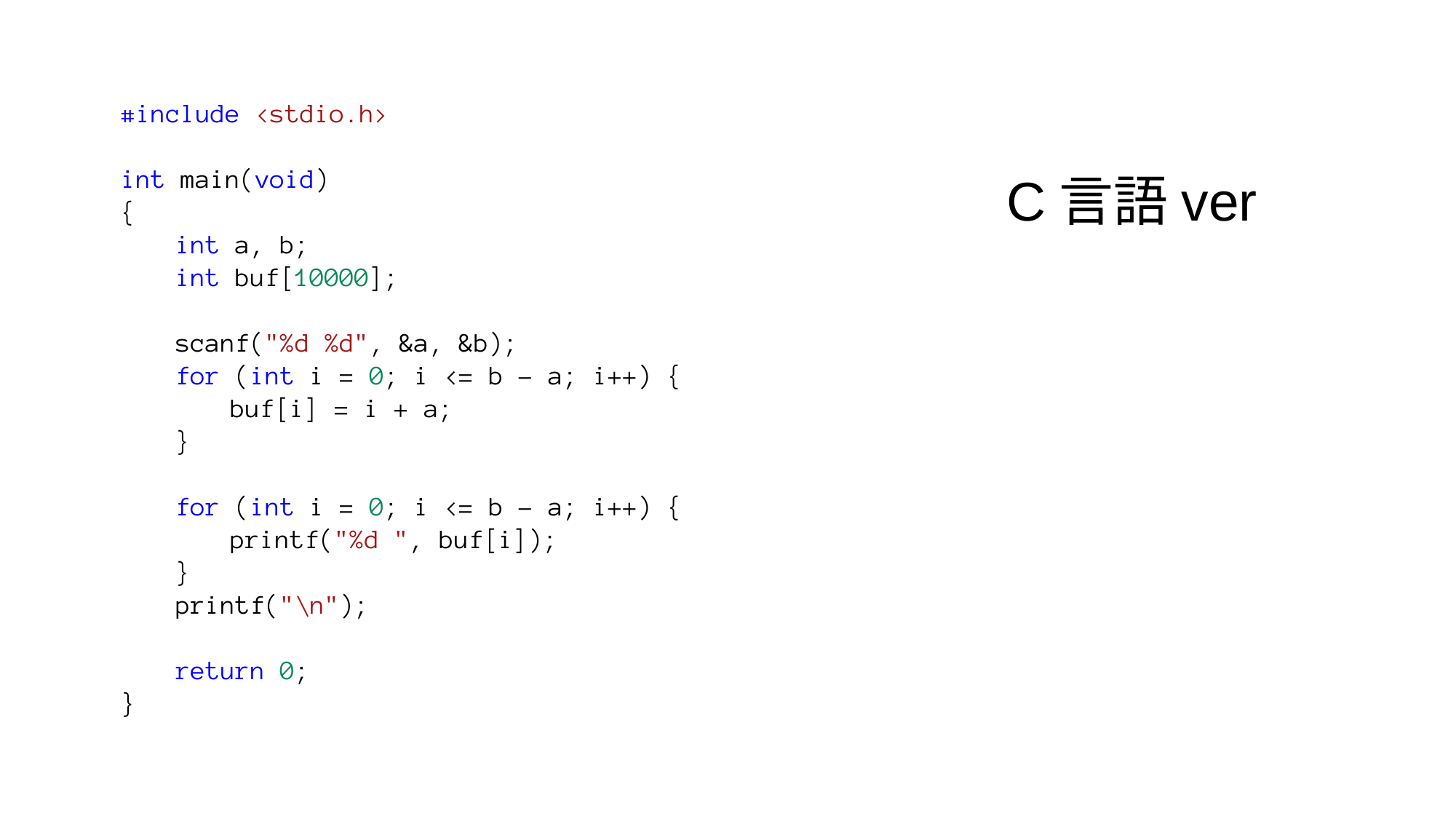

#include <stdio.h>
int main(void)
{
int a, b;
int buf[10000];
scanf("%d %d", &a, &b);
for (int i = 0; i <= b - a; i++) {
buf[i] = i + a;
}
for (int i = 0; i <= b - a; i++) {
printf("%d ", buf[i]);
}
printf("\n");
return 0;
}
C言語ver